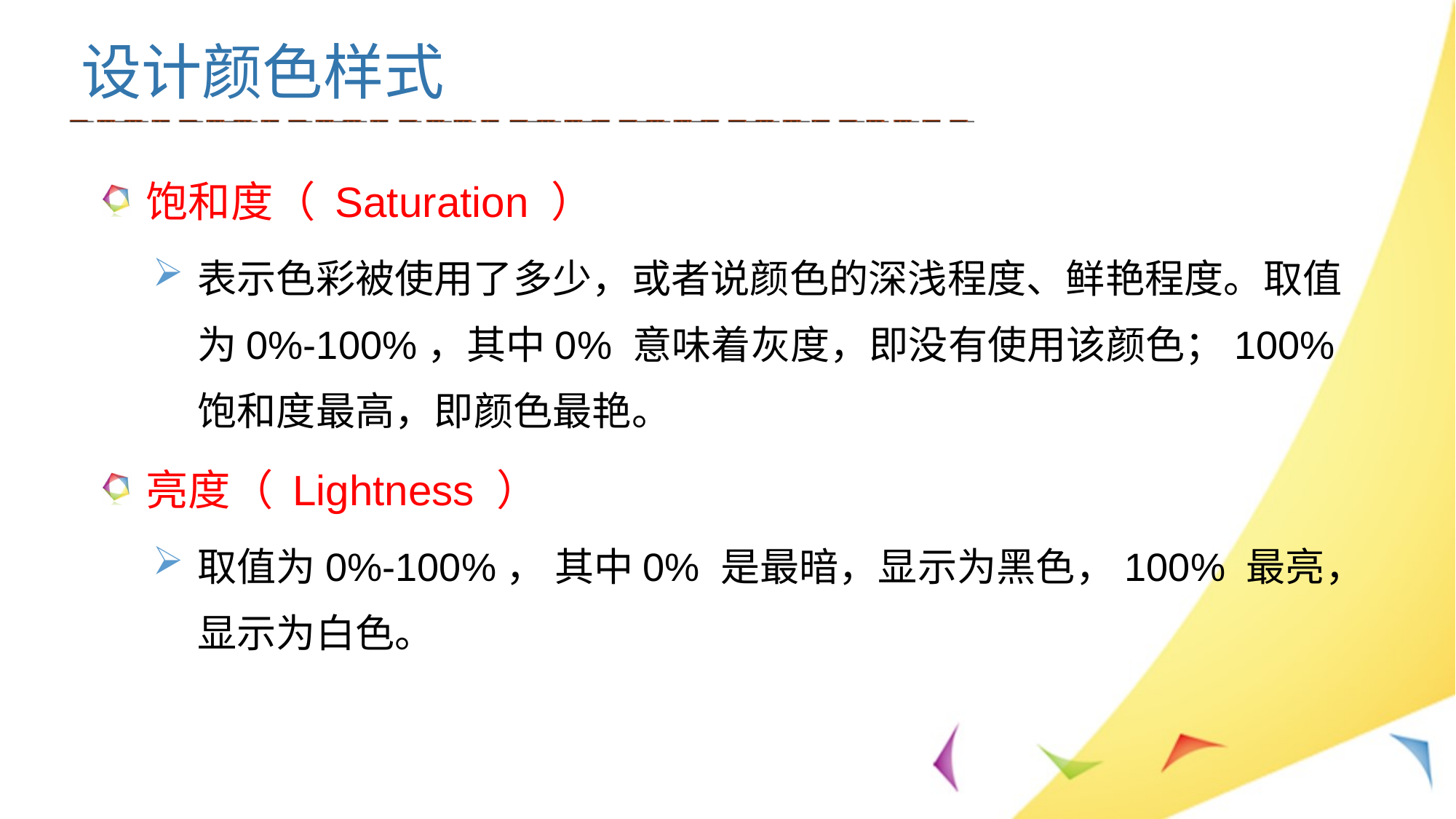

设计颜色样式
饱和度（ Saturation ）
表示色彩被使用了多少，或者说颜色的深浅程度、鲜艳程度。取值为0%-100%，其中0% 意味着灰度，即没有使用该颜色；100% 饱和度最高，即颜色最艳。
亮度（ Lightness ）
取值为0%-100%， 其中0% 是最暗，显示为黑色，100% 最亮，显示为白色。